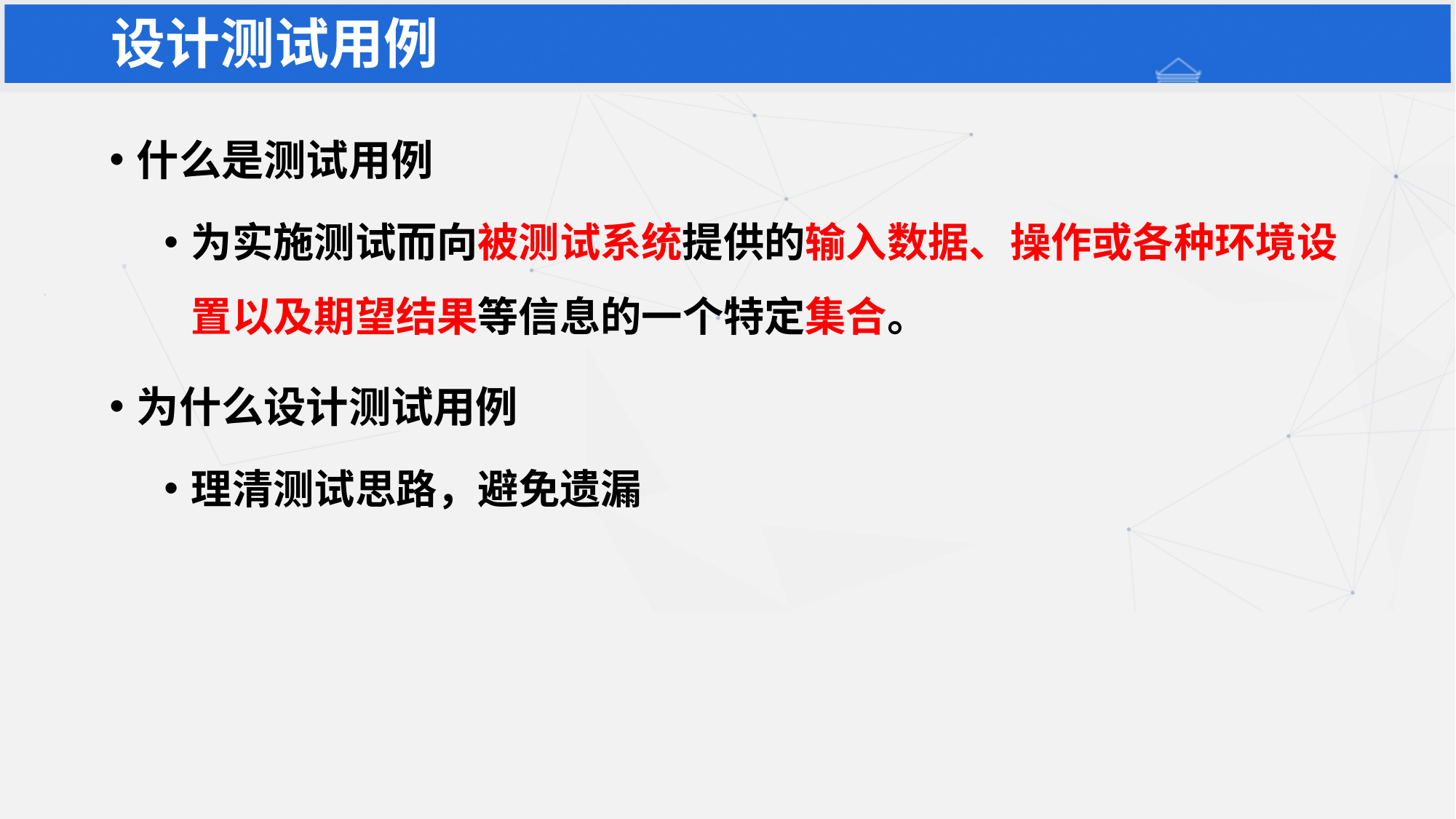

# 设计测试用例
什么是测试用例
为实施测试而向被测试系统提供的输入数据、操作或各种环境设置以及期望结果等信息的一个特定集合。
为什么设计测试用例
理清测试思路，避免遗漏